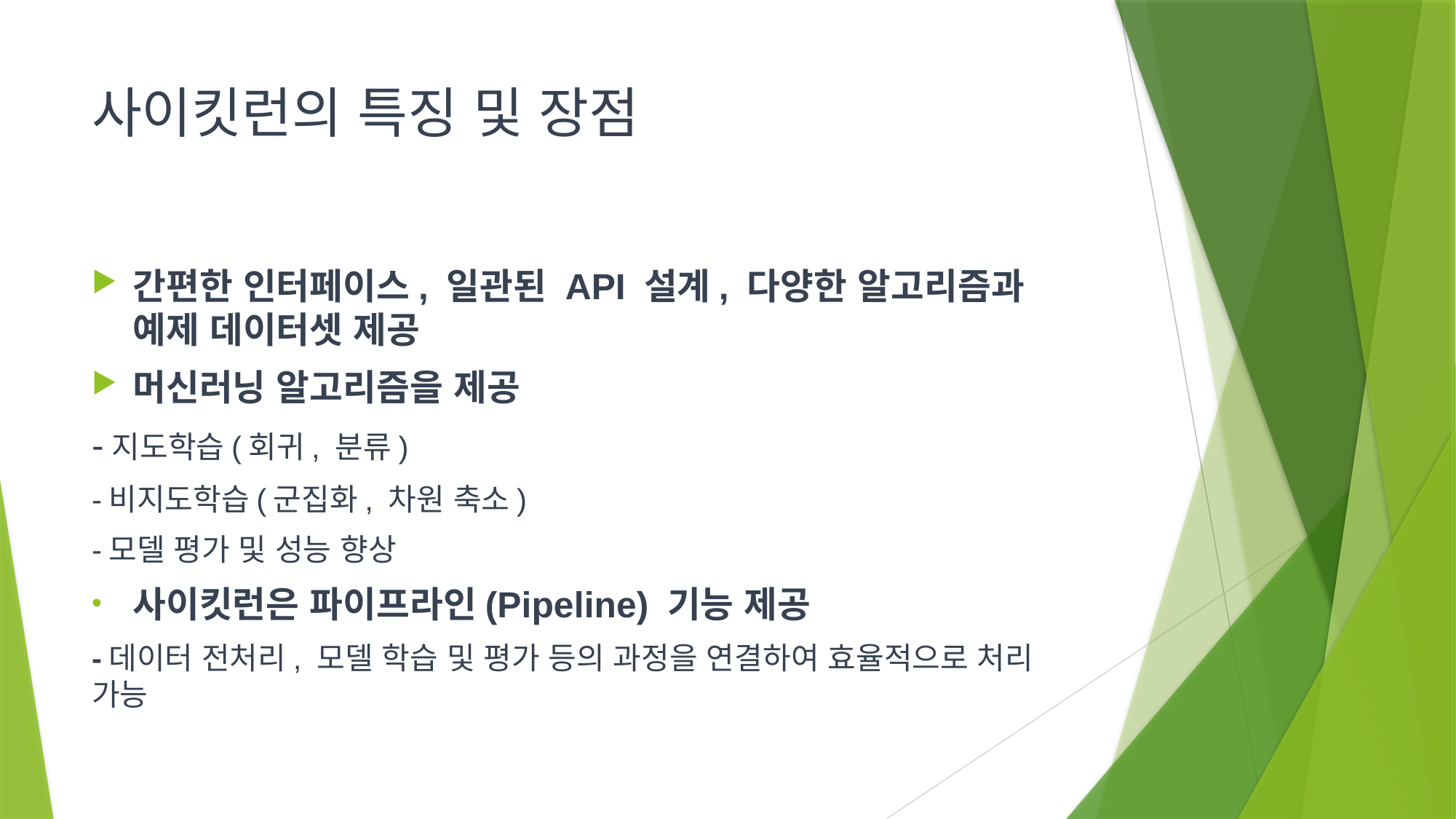

# 사이킷런의 특징 및 장점
간편한 인터페이스, 일관된 API 설계, 다양한 알고리즘과 예제 데이터셋 제공
머신러닝 알고리즘을 제공
-지도학습(회귀, 분류)
-비지도학습(군집화, 차원 축소)
-모델 평가 및 성능 향상
사이킷런은 파이프라인(Pipeline) 기능 제공
-데이터 전처리, 모델 학습 및 평가 등의 과정을 연결하여 효율적으로 처리 가능